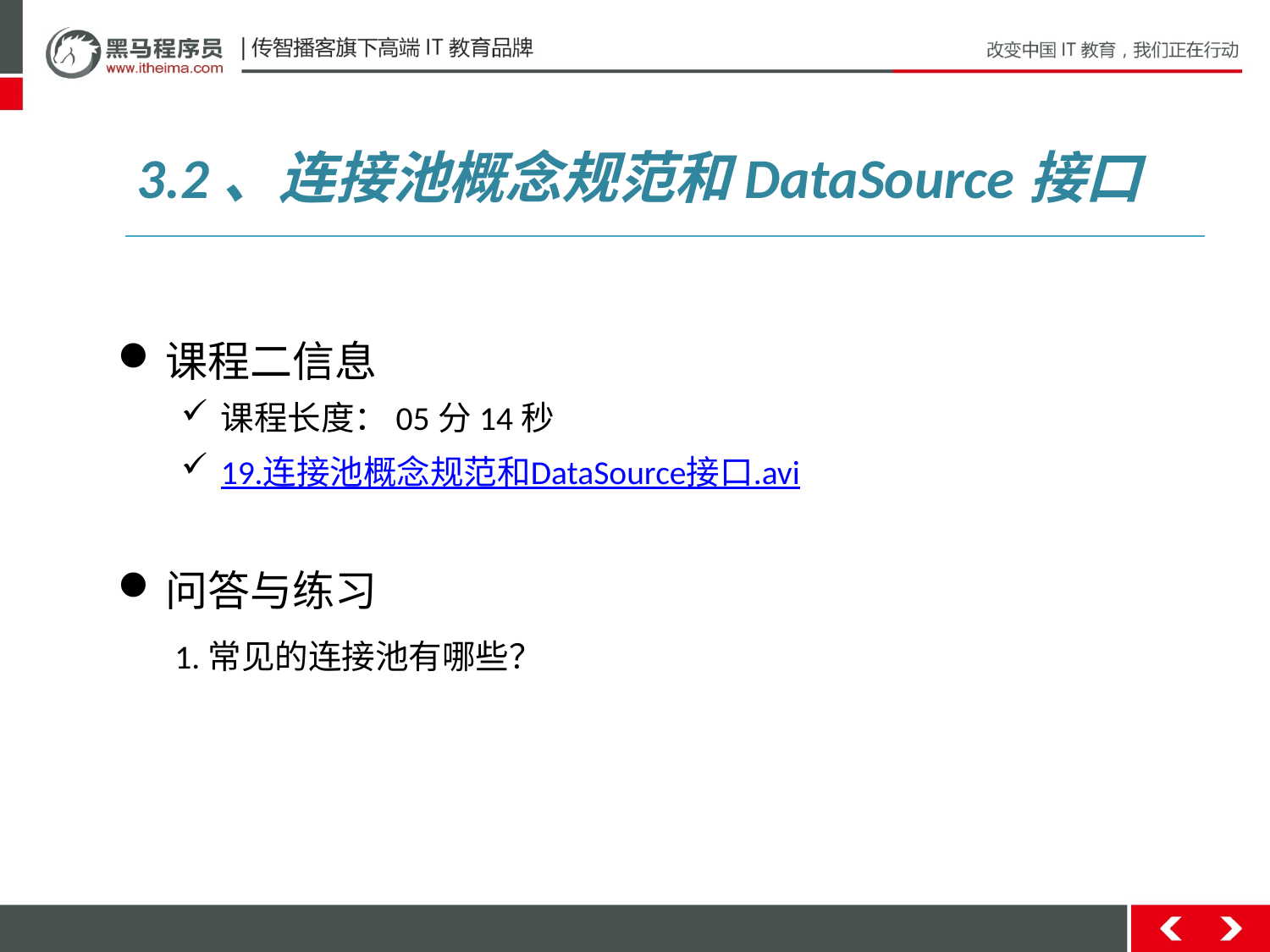

3.2、连接池概念规范和DataSource接口

课程二信息
课程长度：05分14秒
19.连接池概念规范和DataSource接口.avi

问答与练习
      1.常见的连接池有哪些？